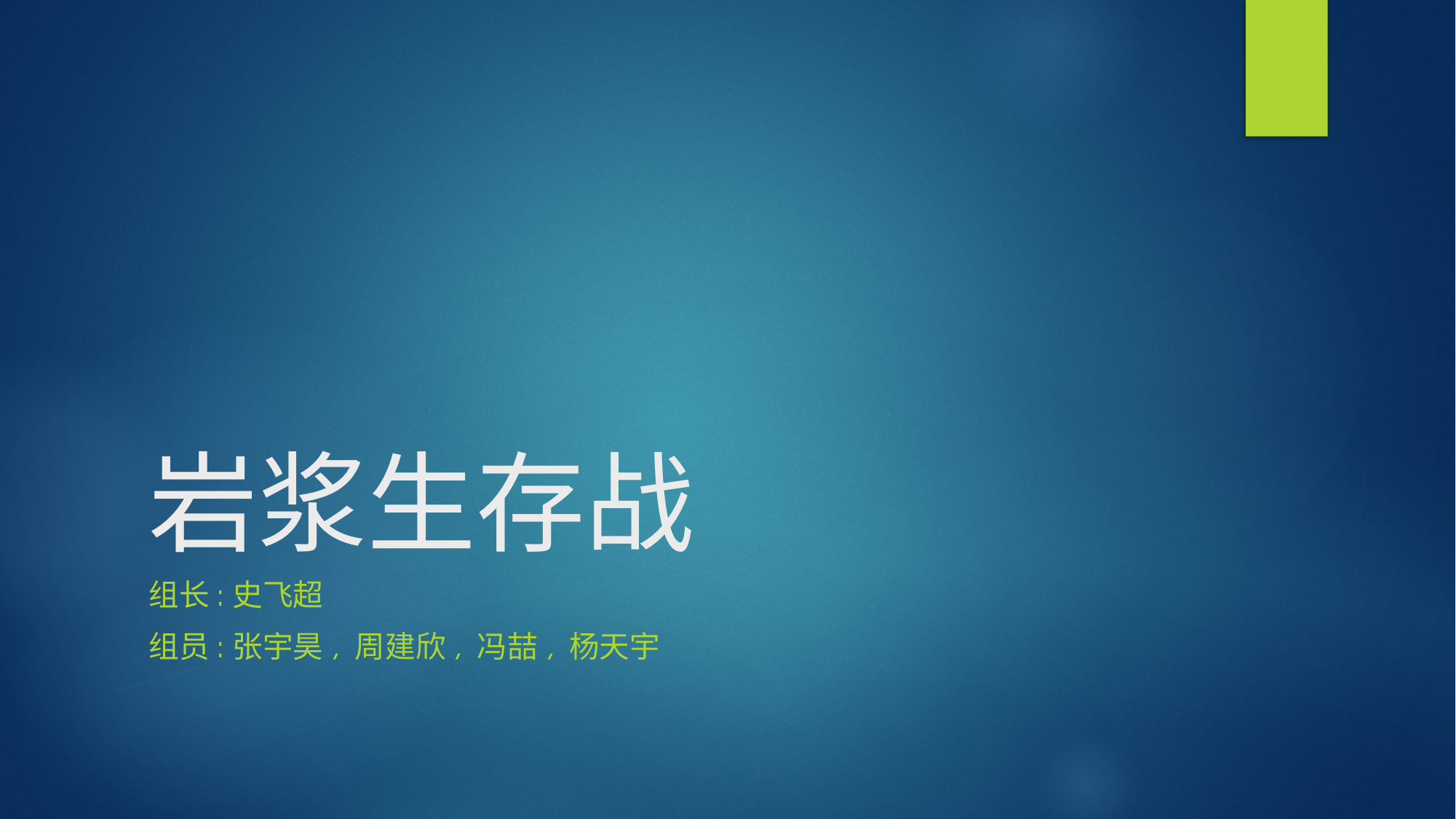

# 岩浆生存战
组长:史飞超
组员:张宇昊, 周建欣, 冯喆, 杨天宇